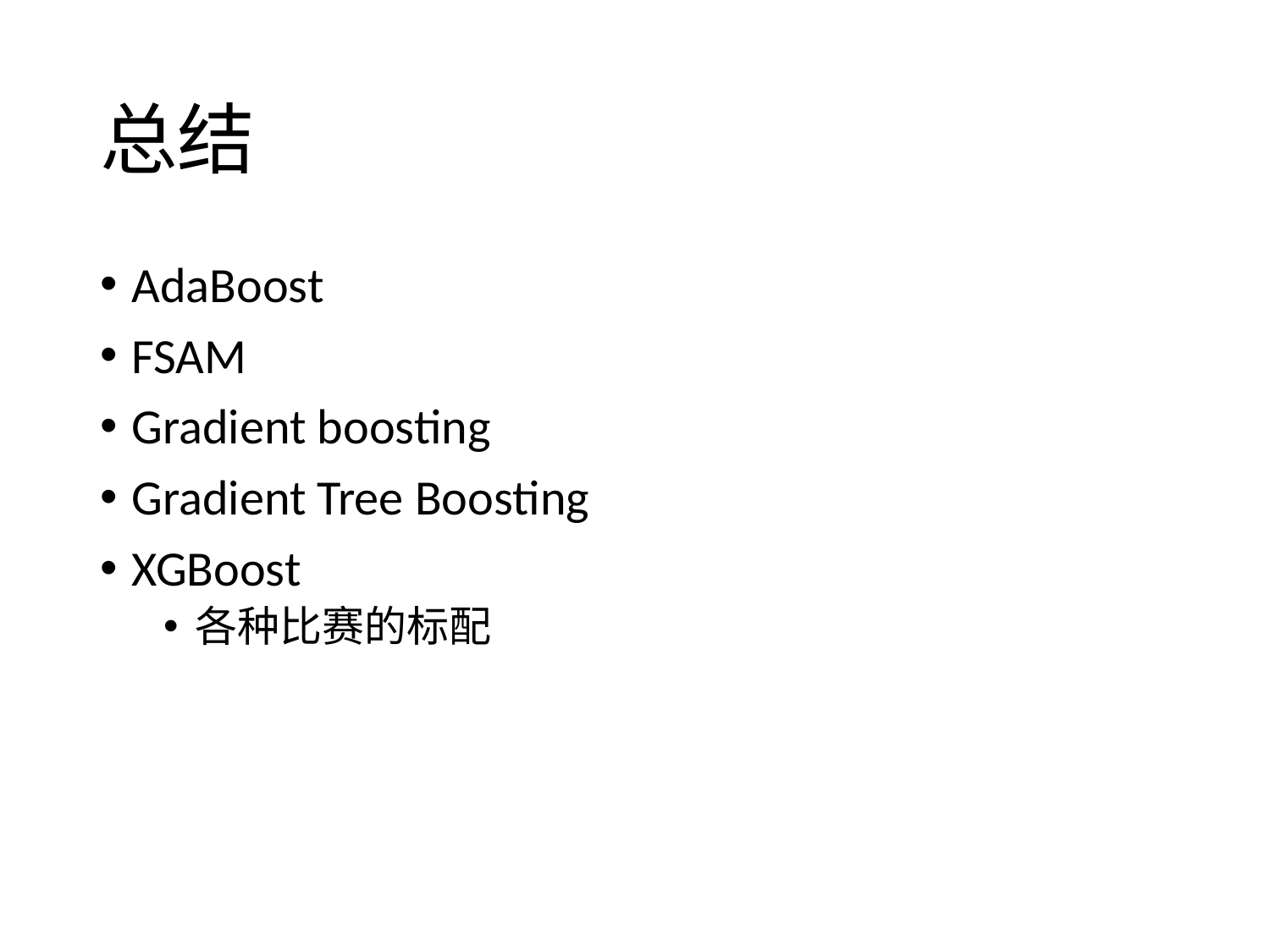

# 总结
AdaBoost
FSAM
Gradient boosting
Gradient Tree Boosting
XGBoost
各种比赛的标配